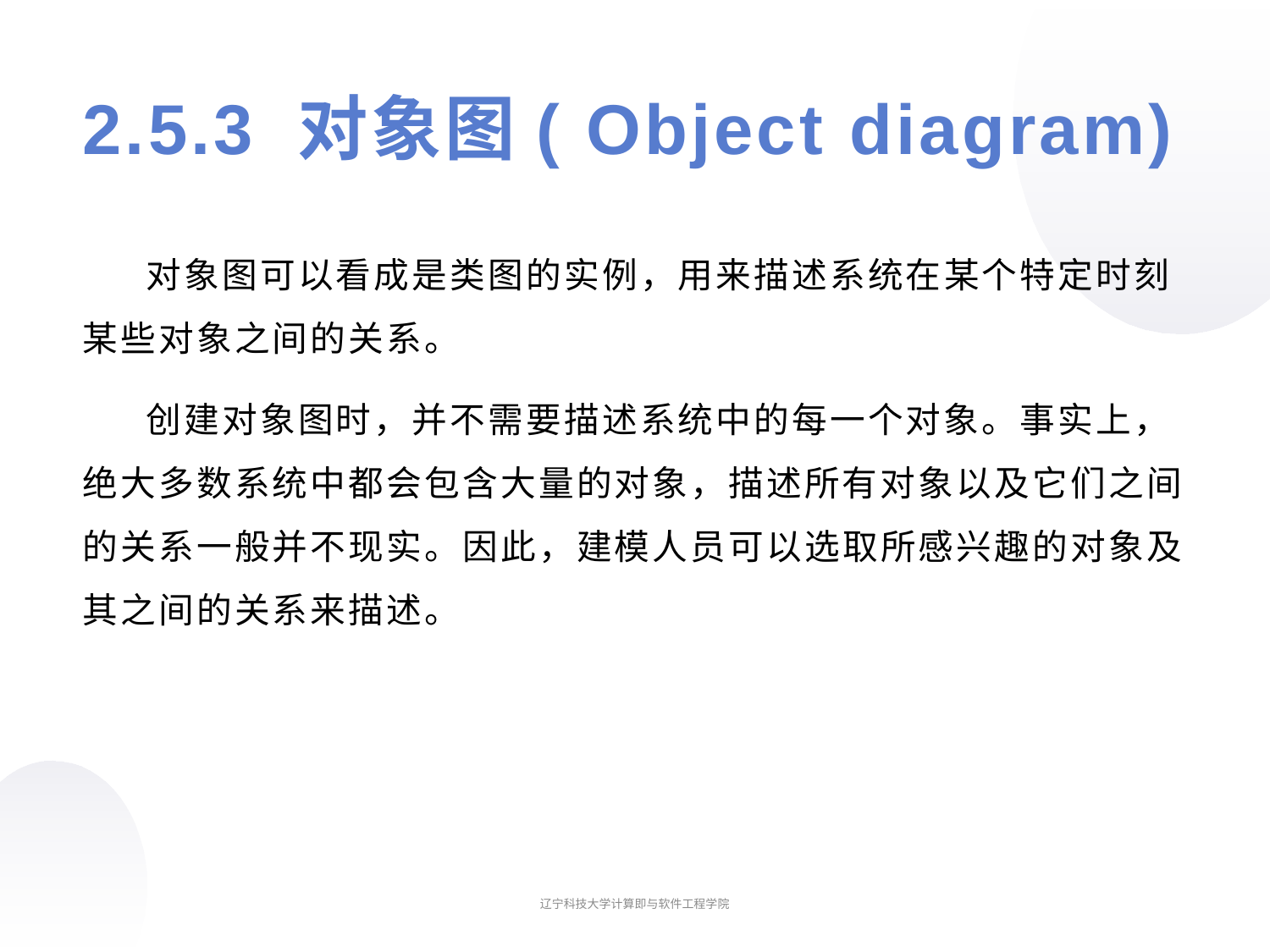

# 2.5.3 对象图( Object diagram)
对象图可以看成是类图的实例，用来描述系统在某个特定时刻某些对象之间的关系。
创建对象图时，并不需要描述系统中的每一个对象。事实上，绝大多数系统中都会包含大量的对象，描述所有对象以及它们之间的关系一般并不现实。因此，建模人员可以选取所感兴趣的对象及其之间的关系来描述。

辽宁科技大学计算即与软件工程学院
77